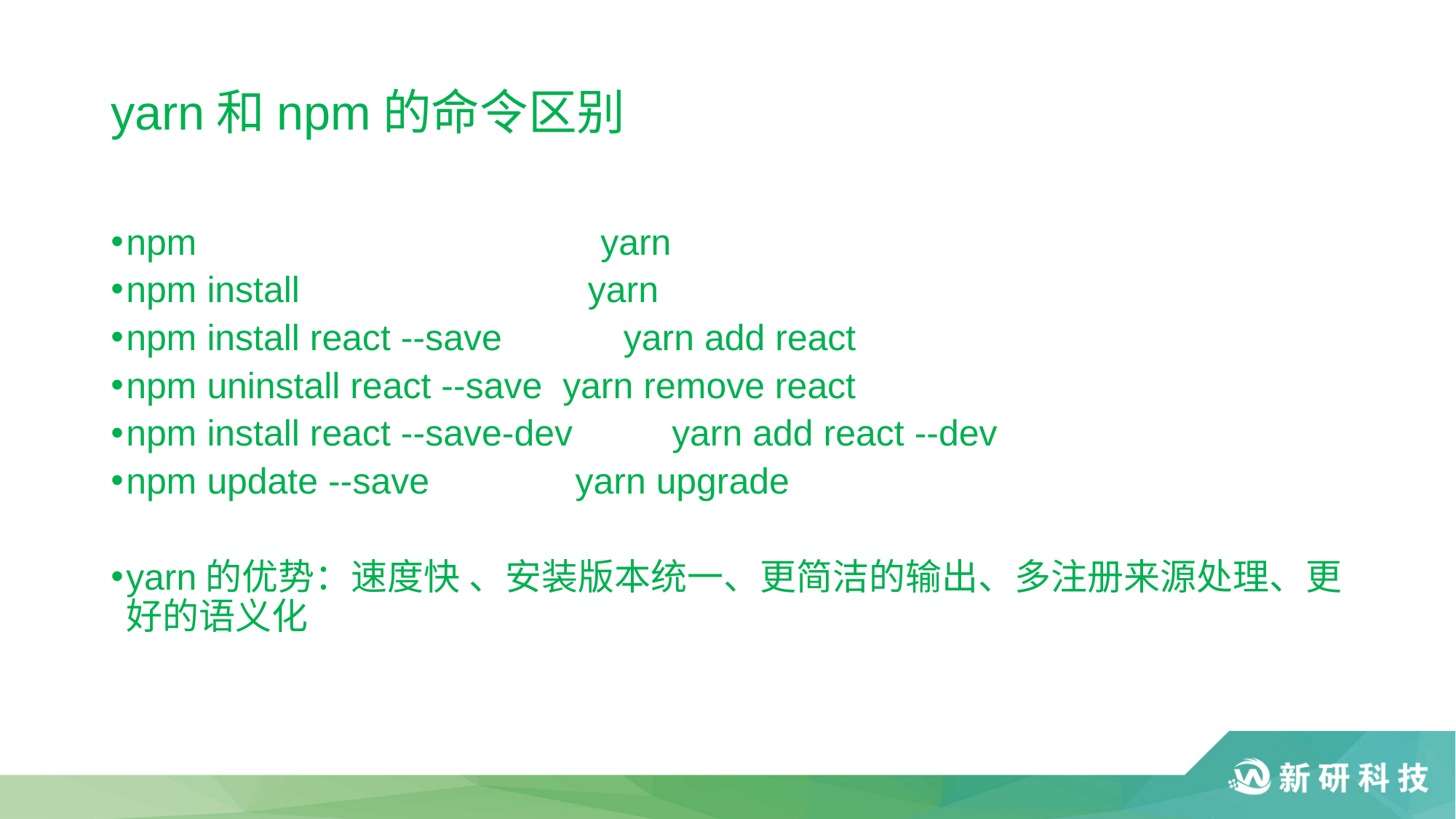

# yarn和npm的命令区别
npm	                                    yarn
npm install	                        yarn
npm install react --save	      yarn add react
npm uninstall react --save	yarn remove react
npm install react --save-dev	yarn add react --dev
npm update --save	            yarn upgrade

yarn的优势：速度快 、安装版本统一、更简洁的输出、多注册来源处理、更好的语义化